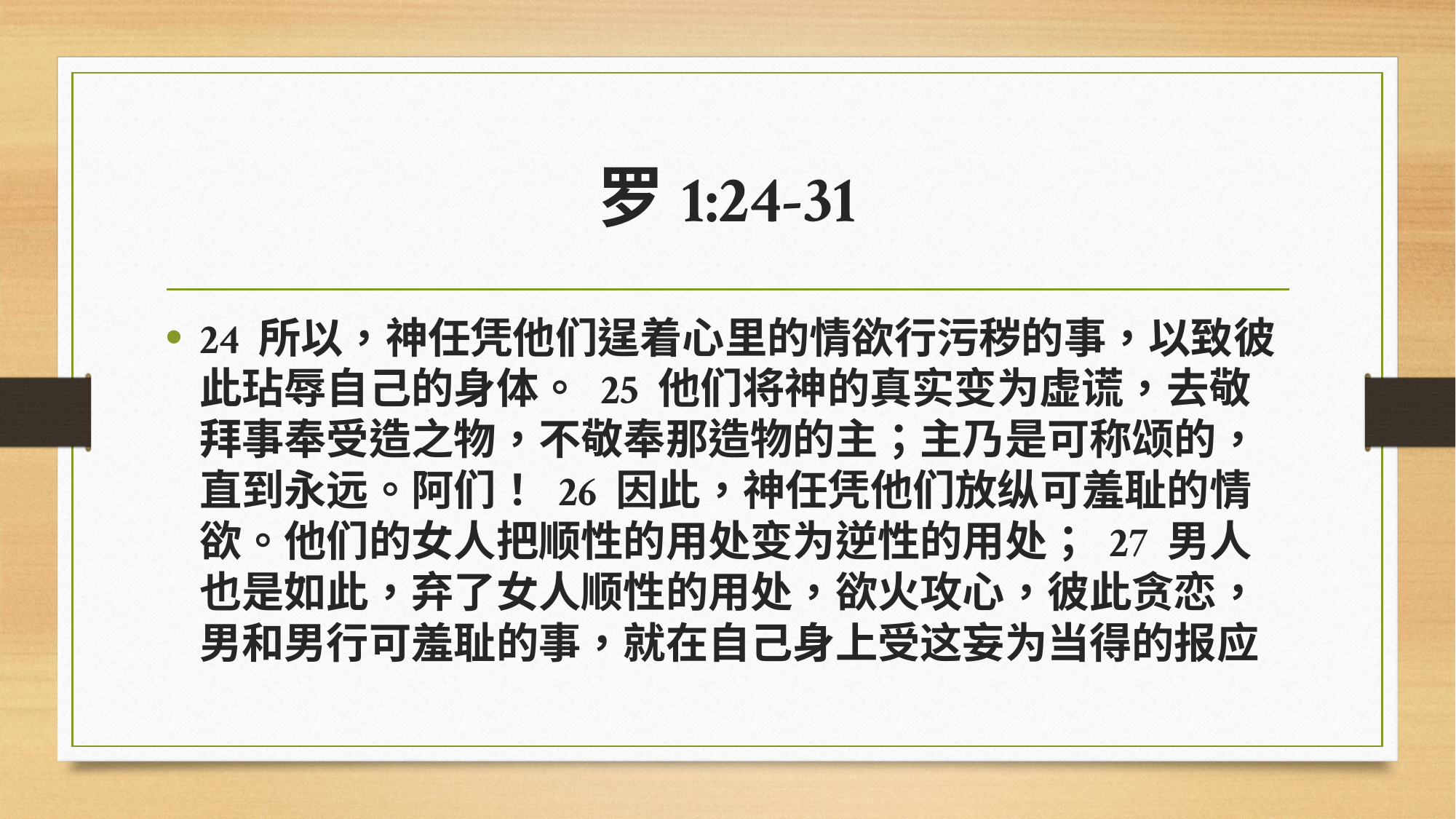

# 罗1:24-31
24 所以，神任凭他们逞着心里的情欲行污秽的事，以致彼此玷辱自己的身体。 25 他们将神的真实变为虚谎，去敬拜事奉受造之物，不敬奉那造物的主；主乃是可称颂的，直到永远。阿们！ 26 因此，神任凭他们放纵可羞耻的情欲。他们的女人把顺性的用处变为逆性的用处； 27 男人也是如此，弃了女人顺性的用处，欲火攻心，彼此贪恋，男和男行可羞耻的事，就在自己身上受这妄为当得的报应